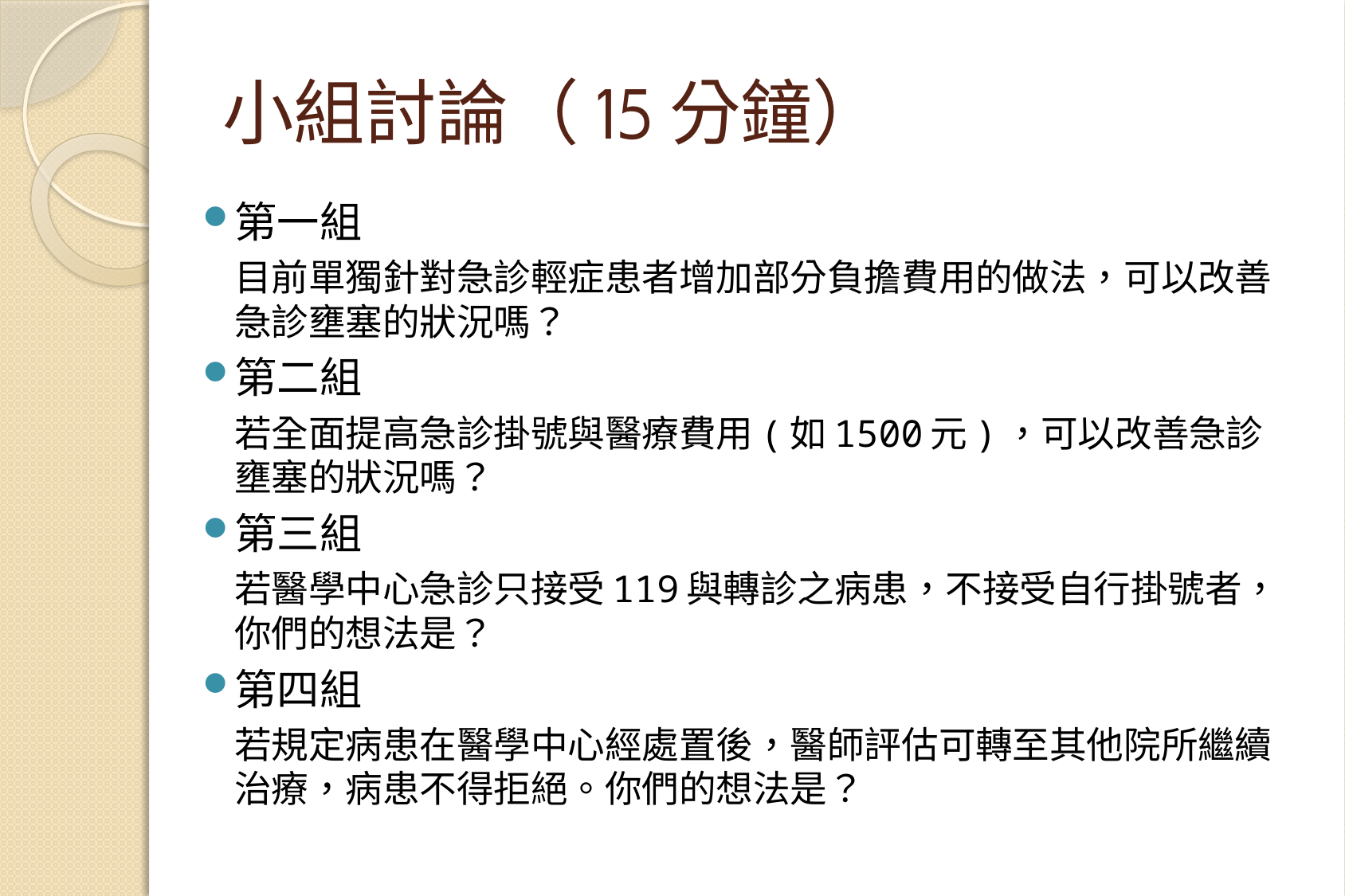

# 小組討論（15分鐘）
第一組
目前單獨針對急診輕症患者增加部分負擔費用的做法，可以改善急診壅塞的狀況嗎？
第二組
若全面提高急診掛號與醫療費用(如1500元)，可以改善急診壅塞的狀況嗎？
第三組
若醫學中心急診只接受119與轉診之病患，不接受自行掛號者，你們的想法是？
第四組
若規定病患在醫學中心經處置後，醫師評估可轉至其他院所繼續治療，病患不得拒絕。你們的想法是？